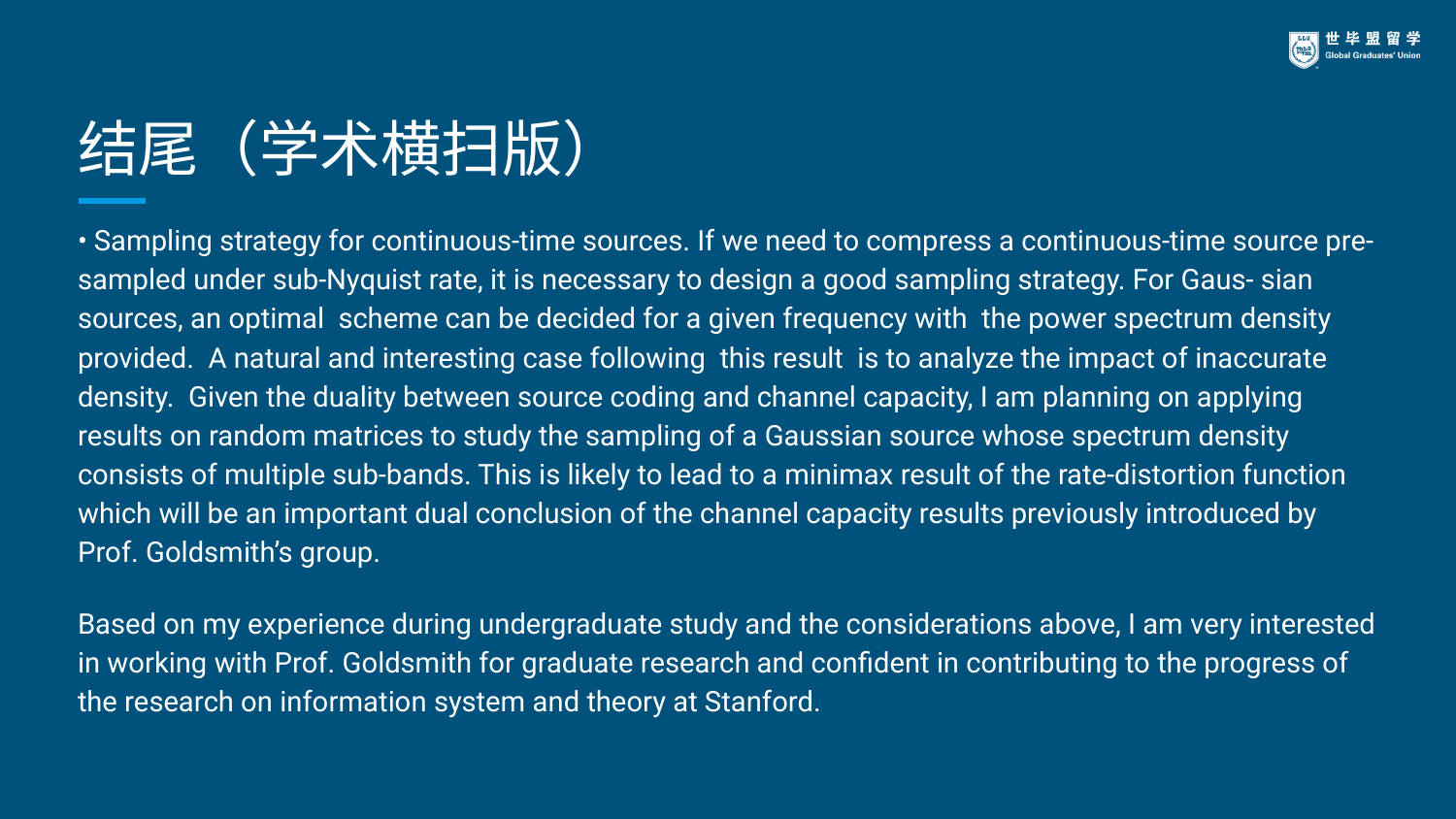

# 结尾（学术横扫版）
• Sampling strategy for continuous-time sources. If we need to compress a continuous-time source pre-sampled under sub-Nyquist rate, it is necessary to design a good sampling strategy. For Gaus- sian sources, an optimal  scheme can be decided for a given frequency with  the power spectrum density provided.  A natural and interesting case following  this result  is to analyze the impact of inaccurate density.  Given the duality between source coding and channel capacity, I am planning on applying  results on random matrices to study the sampling of a Gaussian source whose spectrum density consists of multiple sub-bands. This is likely to lead to a minimax result of the rate-distortion function which will be an important dual conclusion of the channel capacity results previously introduced by Prof. Goldsmith’s group.
Based on my experience during undergraduate study and the considerations above, I am very interested in working with Prof. Goldsmith for graduate research and confident in contributing to the progress of the research on information system and theory at Stanford.